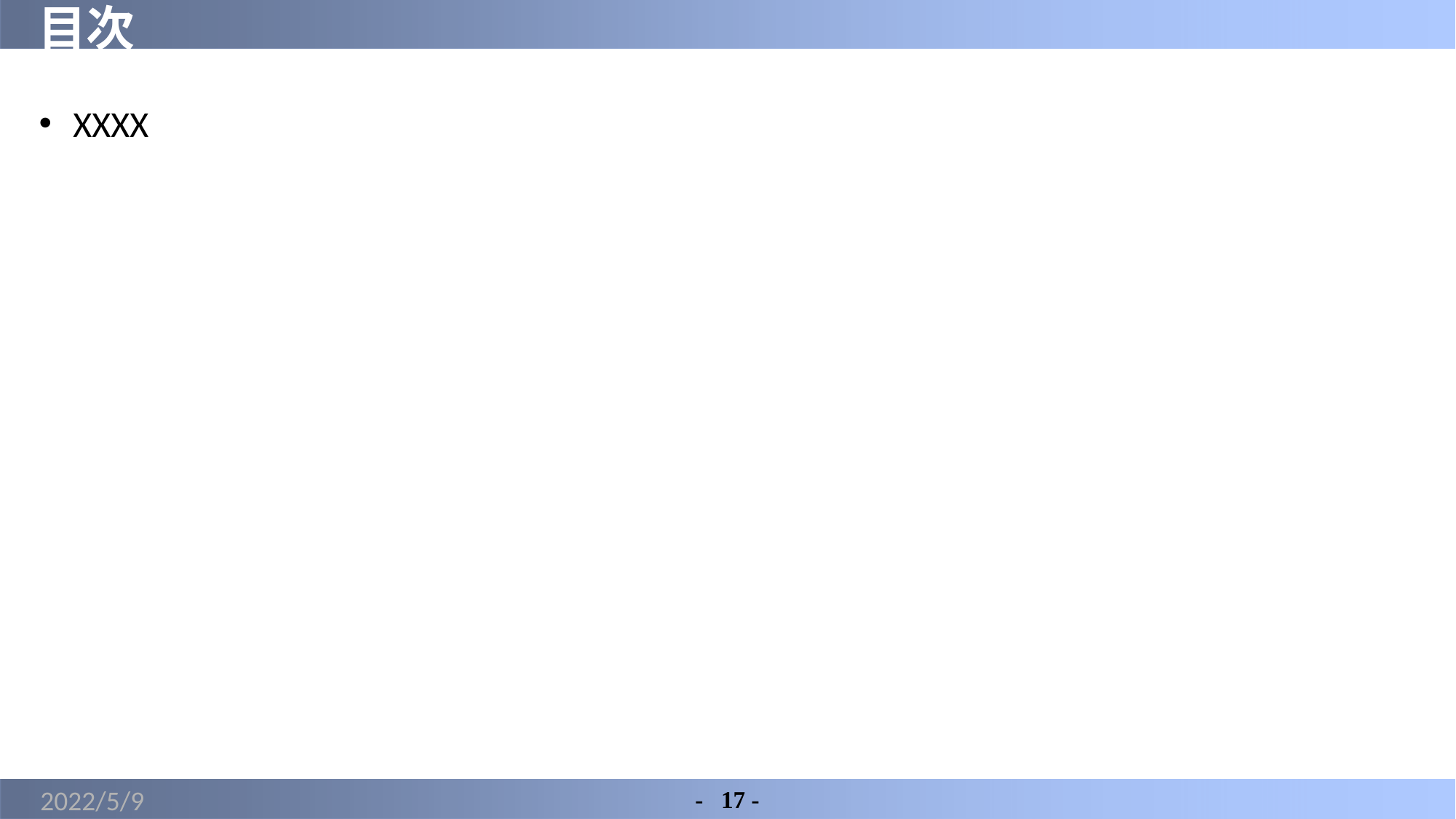

# 目次
XXXX
2022/5/9
-	17 -